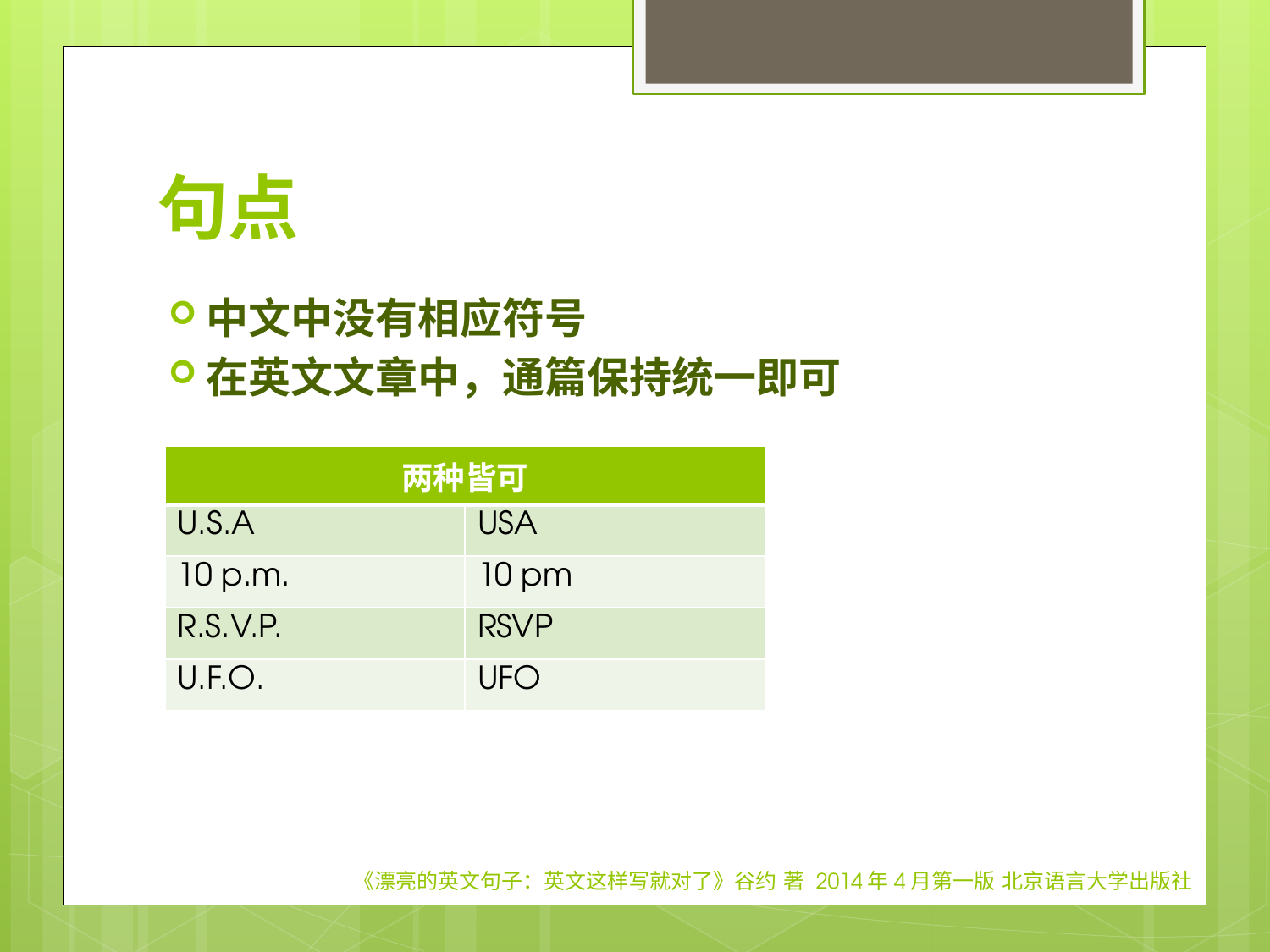

# 句点
中文中没有相应符号
在英文文章中，通篇保持统一即可
| 两种皆可 |  |
| --- | --- |
| U.S.A | USA |
| 10 p.m. | 10 pm |
| R.S.V.P. | RSVP |
| U.F.O. | UFO |
《漂亮的英文句子：英文这样写就对了》谷约 著 2014年4月第一版 北京语言大学出版社